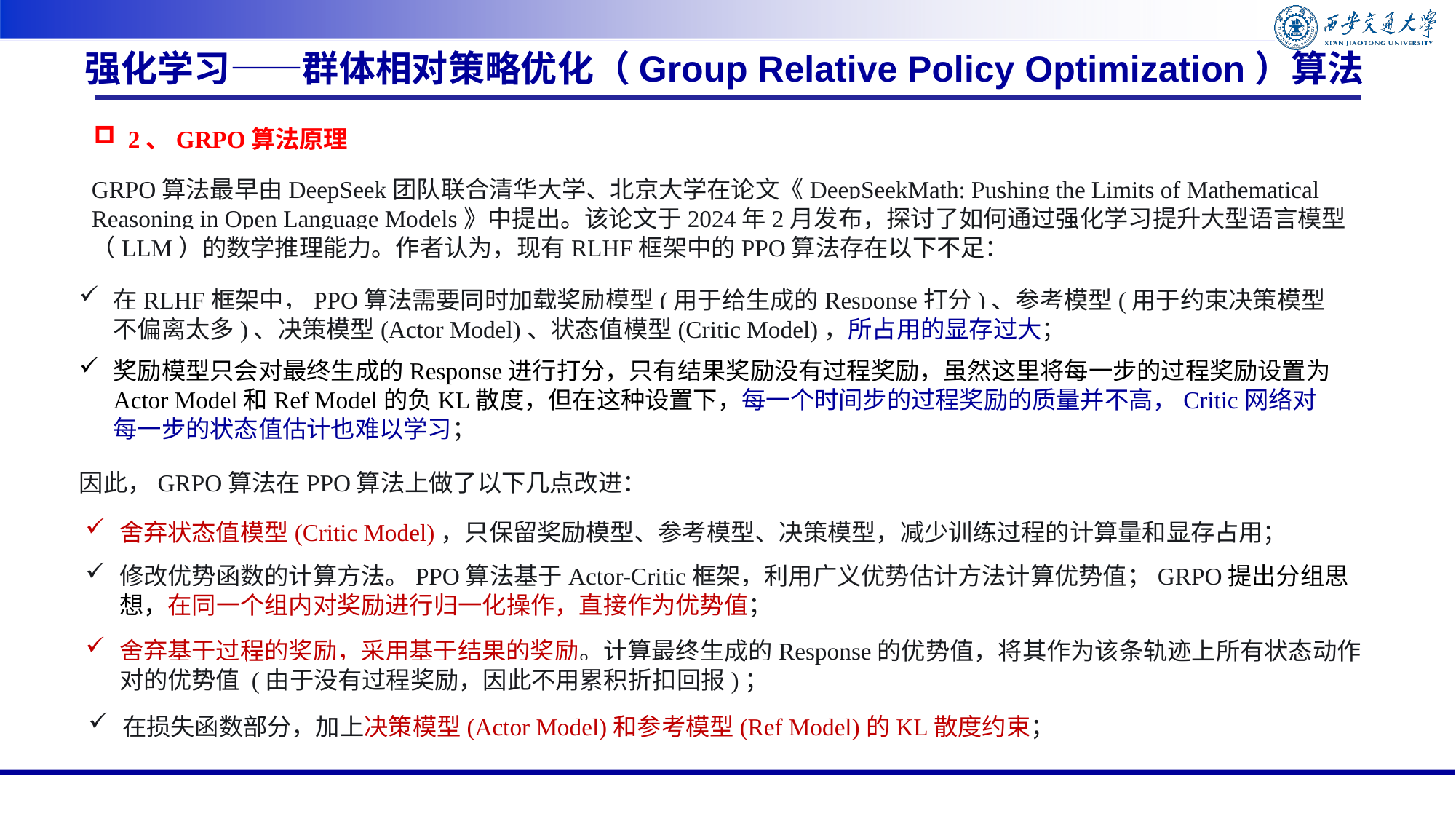

强化学习——群体相对策略优化（Group Relative Policy Optimization）算法

2、GRPO算法原理
GRPO算法最早由DeepSeek团队联合清华大学、北京大学在论文《DeepSeekMath: Pushing the Limits of Mathematical Reasoning in Open Language Models》中提出。该论文于2024年2月发布，探讨了如何通过强化学习提升大型语言模型（LLM）的数学推理能力。作者认为，现有RLHF框架中的PPO算法存在以下不足：
在RLHF框架中，PPO算法需要同时加载奖励模型(用于给生成的Response打分)、参考模型(用于约束决策模型不偏离太多)、决策模型(Actor Model)、状态值模型(Critic Model)，所占用的显存过大；
奖励模型只会对最终生成的Response进行打分，只有结果奖励没有过程奖励，虽然这里将每一步的过程奖励设置为Actor Model和Ref Model的负KL散度，但在这种设置下，每一个时间步的过程奖励的质量并不高，Critic网络对每一步的状态值估计也难以学习；
因此，GRPO算法在PPO算法上做了以下几点改进：
舍弃状态值模型(Critic Model)，只保留奖励模型、参考模型、决策模型，减少训练过程的计算量和显存占用；
修改优势函数的计算方法。PPO算法基于Actor-Critic框架，利用广义优势估计方法计算优势值；GRPO提出分组思想，在同一个组内对奖励进行归一化操作，直接作为优势值；
舍弃基于过程的奖励，采用基于结果的奖励。计算最终生成的Response的优势值，将其作为该条轨迹上所有状态动作对的优势值 (由于没有过程奖励，因此不用累积折扣回报)；
在损失函数部分，加上决策模型(Actor Model)和参考模型(Ref Model)的KL散度约束；